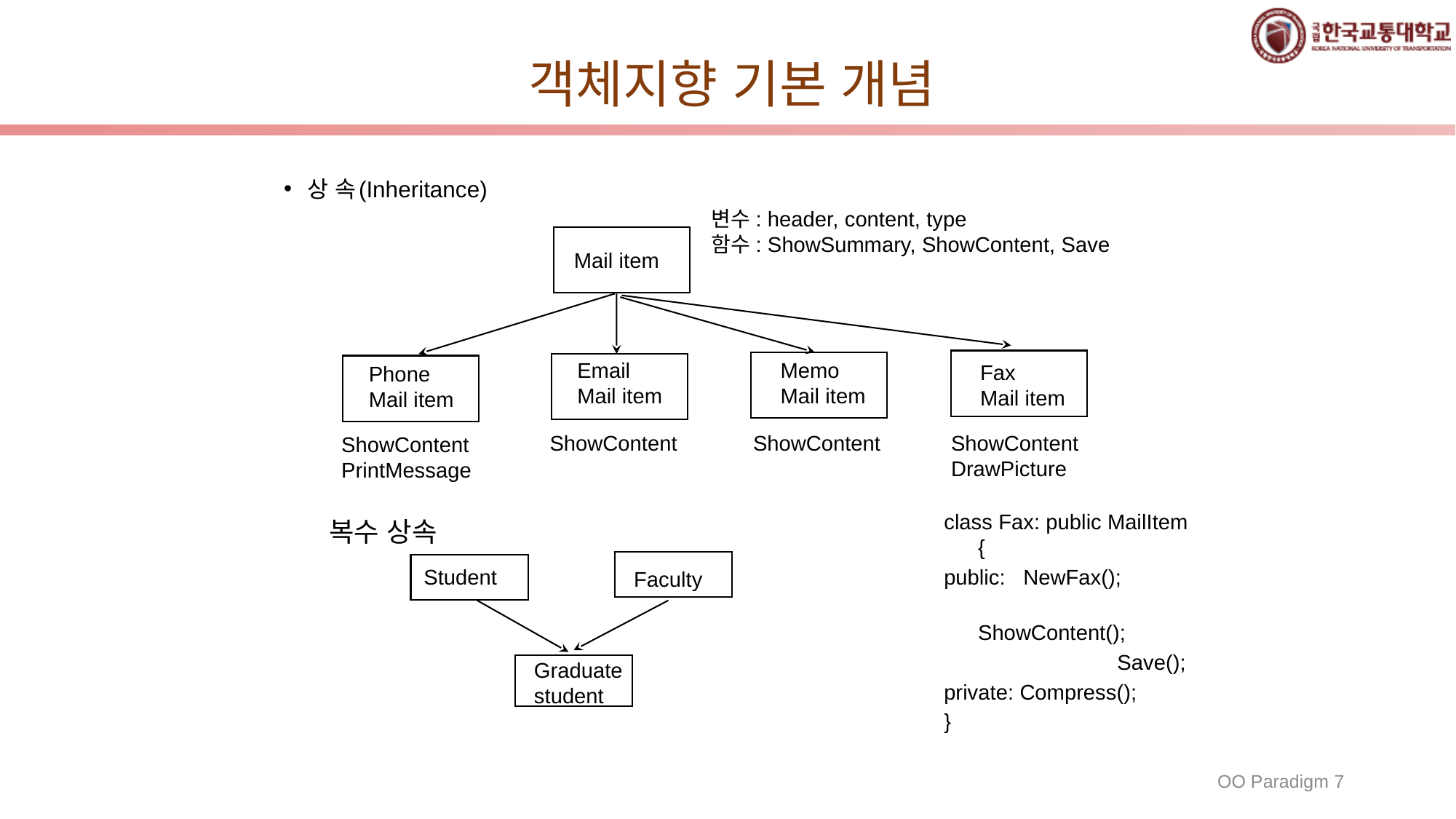

# 객체지향 기본 개념
상 속(Inheritance)
변수: header, content, type
함수: ShowSummary, ShowContent, Save

Mail item

Email
Mail item
Memo
Mail item

Fax
Mail item

Phone
Mail item

ShowContent
DrawPicture
ShowContent
ShowContent
ShowContent
PrintMessage
class Fax: public MailItem {
public:   NewFax();
		     ShowContent();
		     Save();
private: Compress();
}

복수 상속

Student
Faculty

Graduate
student

OO Paradigm 7